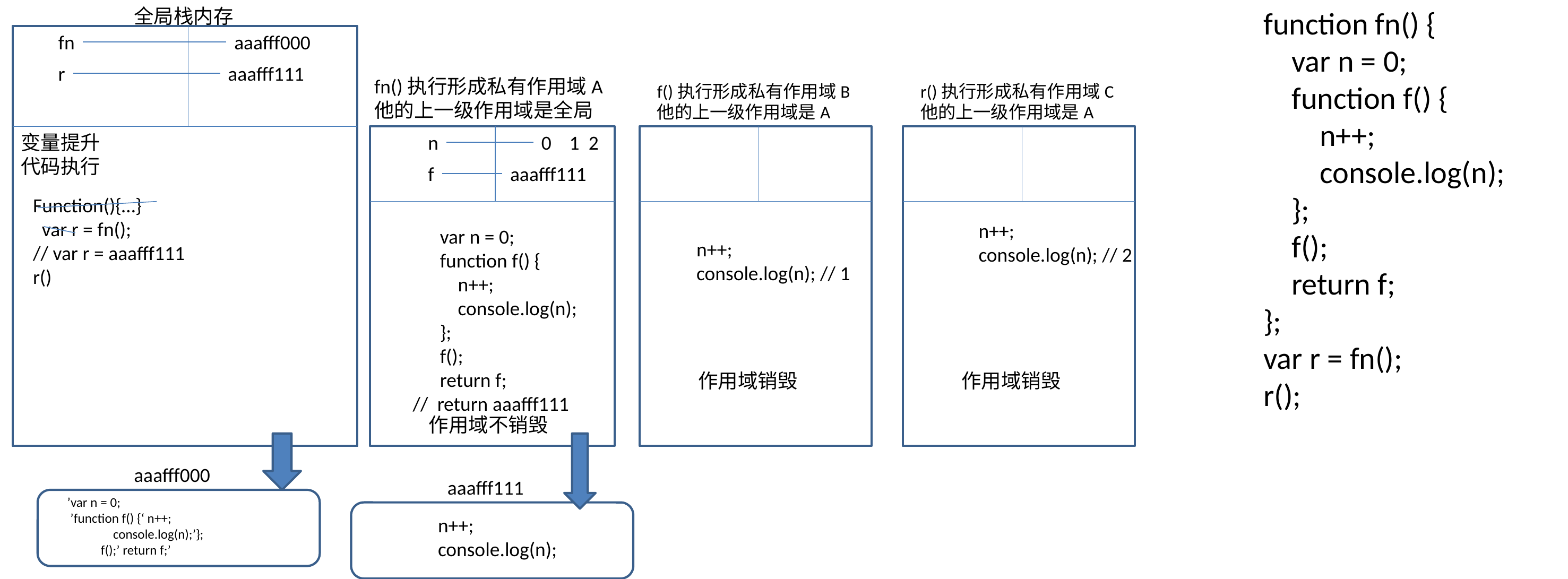

全局栈内存
        function fn() {
            var n = 0;
            function f() {
                n++;
                console.log(n);
            };
            f();
            return f;
        };
        var r = fn();
        r();

fn
aaafff000
r
aaafff111
fn()执行形成私有作用域A
他的上一级作用域是全局
f()执行形成私有作用域B
他的上一级作用域是A
r()执行形成私有作用域C
他的上一级作用域是A
变量提升
代码执行

n
0    1  2

f
aaafff111
Function(){…}
  var r = fn();
// var r = aaafff111
r()
                n++;
                console.log(n); // 2

            var n = 0;
            function f() {
                n++;
                console.log(n);
            };
            f();
            return f;
      //  return aaafff111

                n++;
                console.log(n); // 1

作用域销毁
作用域销毁
作用域不销毁

aaafff000
aaafff111

 ’var n = 0;
  ’function f() {‘ n++;
                console.log(n);’};
            f();’ return f;’

  n++;
  console.log(n);